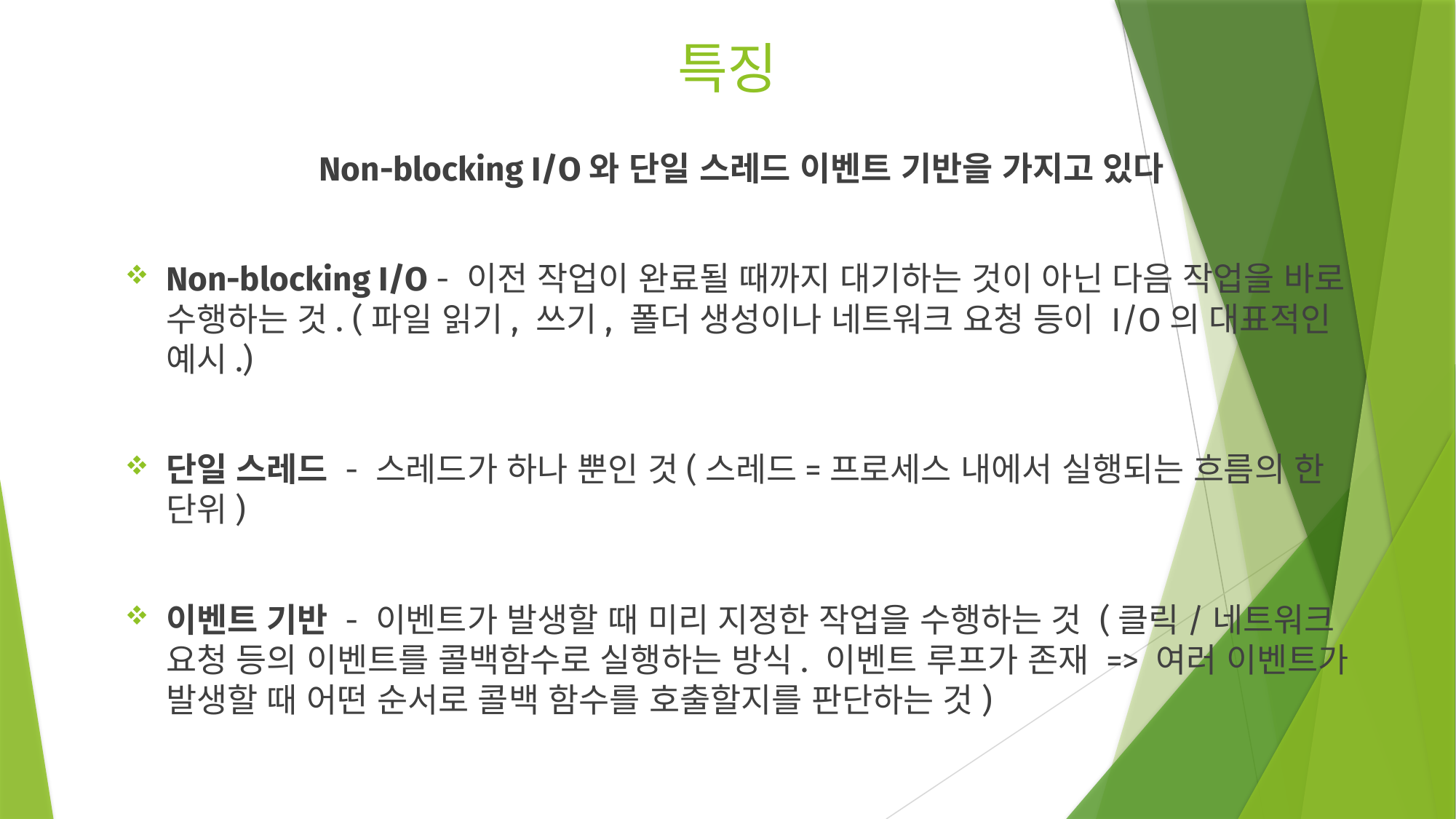

# 특징
Non-blocking I/O와 단일 스레드 이벤트 기반을 가지고 있다

Non-blocking I/O - 이전 작업이 완료될 때까지 대기하는 것이 아닌 다음 작업을 바로 수행하는 것. (파일 읽기, 쓰기, 폴더 생성이나 네트워크 요청 등이 I/O의 대표적인 예시.)

단일 스레드 - 스레드가 하나 뿐인 것(스레드=프로세스 내에서 실행되는 흐름의 한 단위)

이벤트 기반 - 이벤트가 발생할 때 미리 지정한 작업을 수행하는 것 (클릭/네트워크 요청 등의 이벤트를 콜백함수로 실행하는 방식. 이벤트 루프가 존재 => 여러 이벤트가 발생할 때 어떤 순서로 콜백 함수를 호출할지를 판단하는 것)